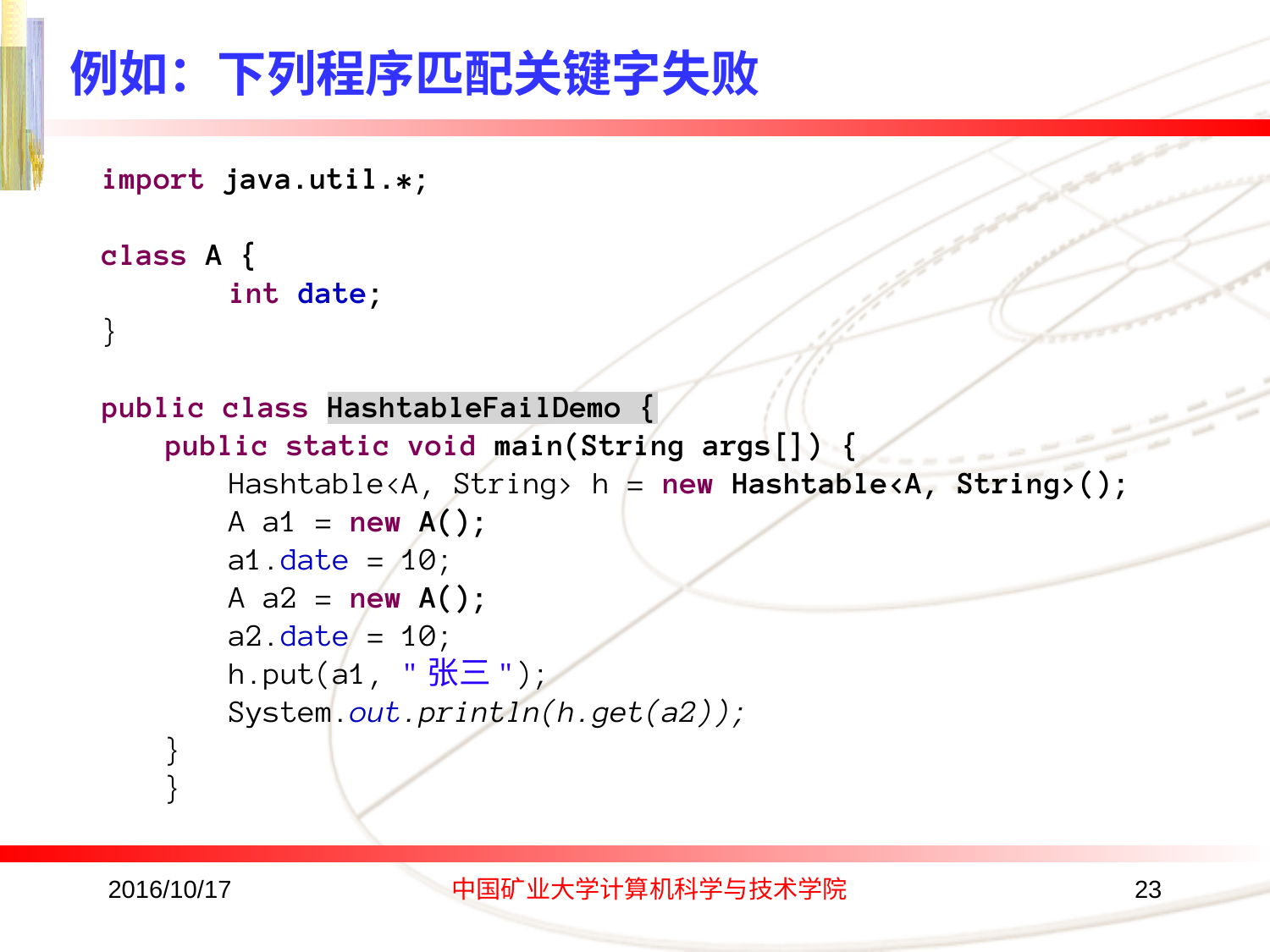

例如：下列程序匹配关键字失败
import java.util.*;

class A {
	int date;
}

public class HashtableFailDemo {
public static void main(String args[]) {
Hashtable<A, String> h = new Hashtable<A, String>();
A a1 = new A();
a1.date = 10;
A a2 = new A();
a2.date = 10;
h.put(a1, "张三");
System.out.println(h.get(a2));
}
}
2016/10/17
中国矿业大学计算机科学与技术学院
23